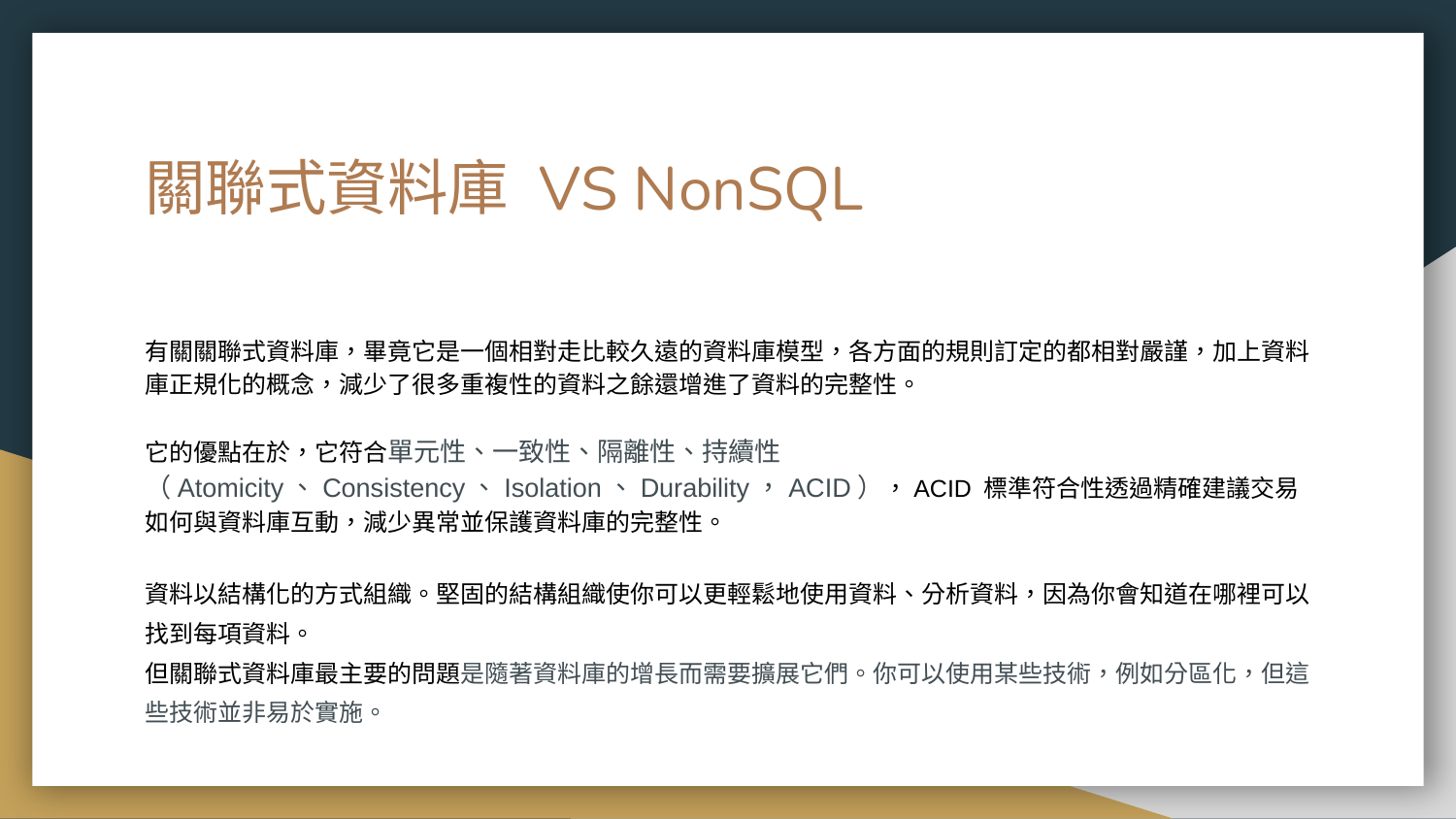

# 關聯式資料庫 VS NonSQL
有關關聯式資料庫，畢竟它是一個相對走比較久遠的資料庫模型，各方面的規則訂定的都相對嚴謹，加上資料庫正規化的概念，減少了很多重複性的資料之餘還增進了資料的完整性。
它的優點在於，它符合單元性、一致性、隔離性、持續性（Atomicity、Consistency、Isolation、Durability，ACID），ACID 標準符合性透過精確建議交易如何與資料庫互動，減少異常並保護資料庫的完整性。
資料以結構化的方式組織。堅固的結構組織使你可以更輕鬆地使用資料、分析資料，因為你會知道在哪裡可以找到每項資料。
但關聯式資料庫最主要的問題是隨著資料庫的增長而需要擴展它們。你可以使用某些技術，例如分區化，但這些技術並非易於實施。